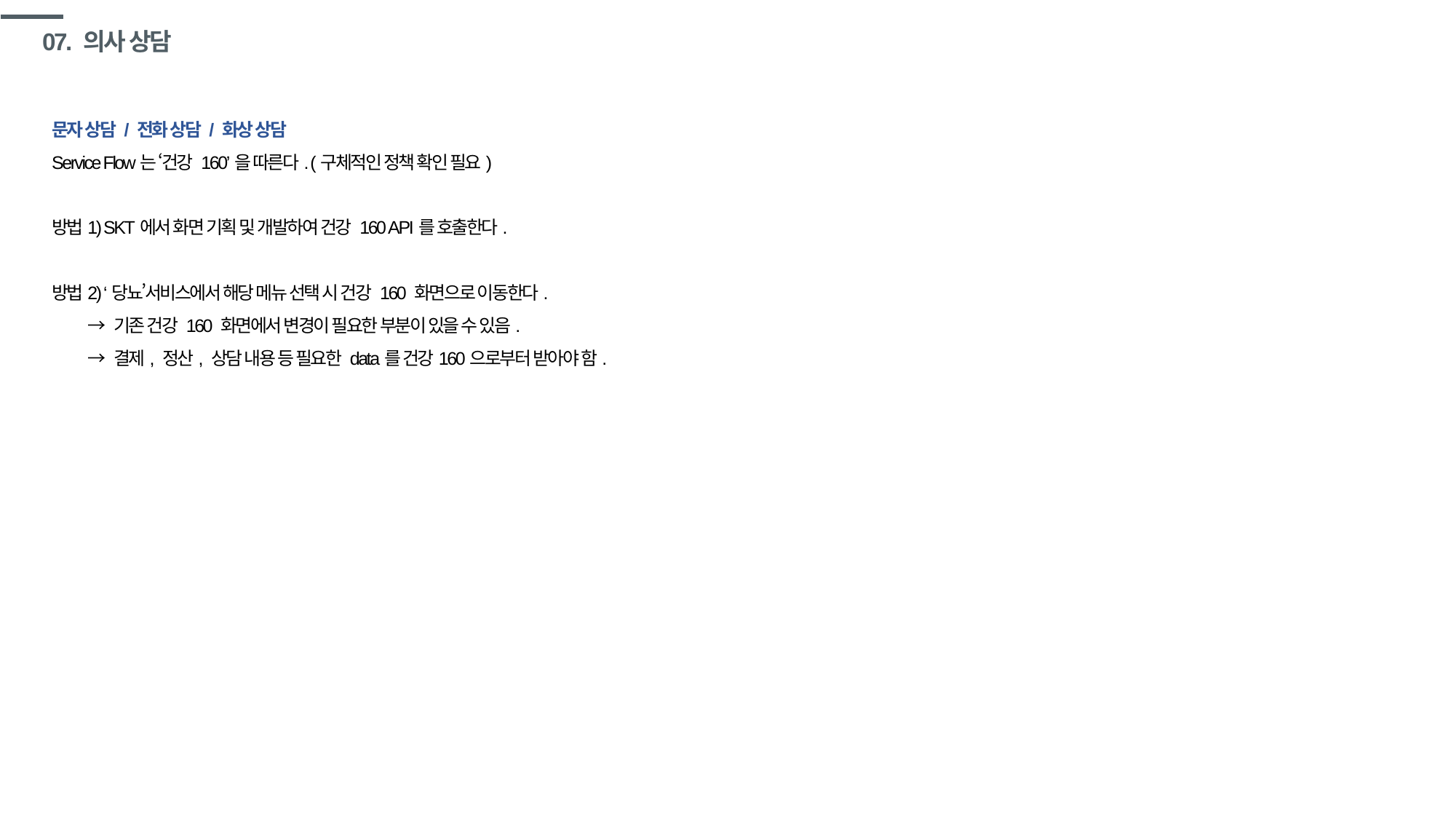

# 07. 의사 상담
문자 상담 / 전화 상담 / 화상 상담
Service Flow는 ‘건강 160’을 따른다. (구체적인 정책 확인 필요)

방법1) SKT에서 화면 기획 및 개발하여 건강 160 API를 호출한다.

방법2) ‘당뇨’서비스에서 해당 메뉴 선택 시 건강 160 화면으로 이동한다.
           → 기존 건강 160 화면에서 변경이 필요한 부분이 있을 수 있음.
           → 결제, 정산, 상담 내용 등 필요한 data를 건강160으로부터 받아야 함.